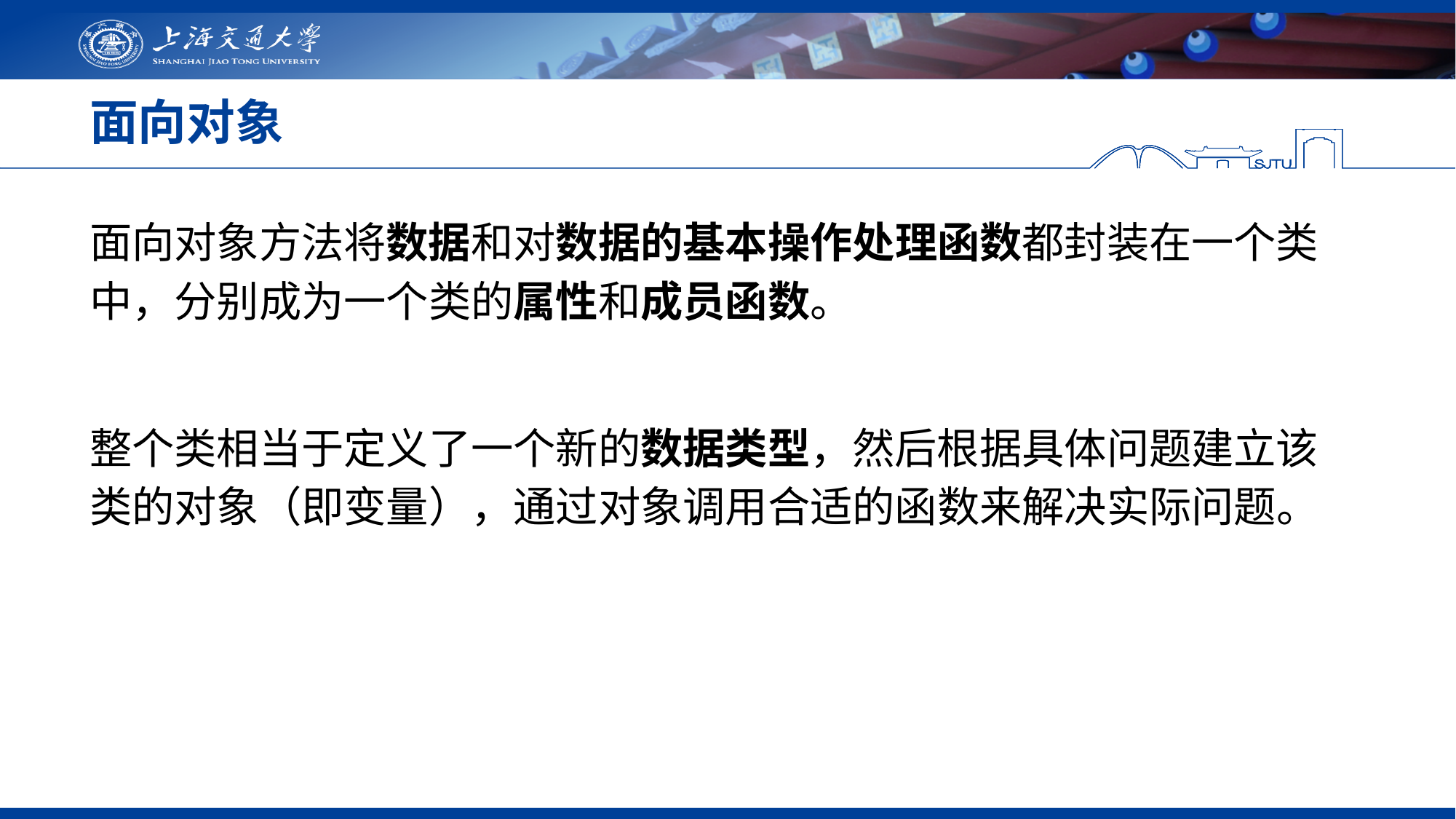

# 面向对象
面向对象方法将数据和对数据的基本操作处理函数都封装在一个类中，分别成为一个类的属性和成员函数。

整个类相当于定义了一个新的数据类型，然后根据具体问题建立该类的对象（即变量），通过对象调用合适的函数来解决实际问题。